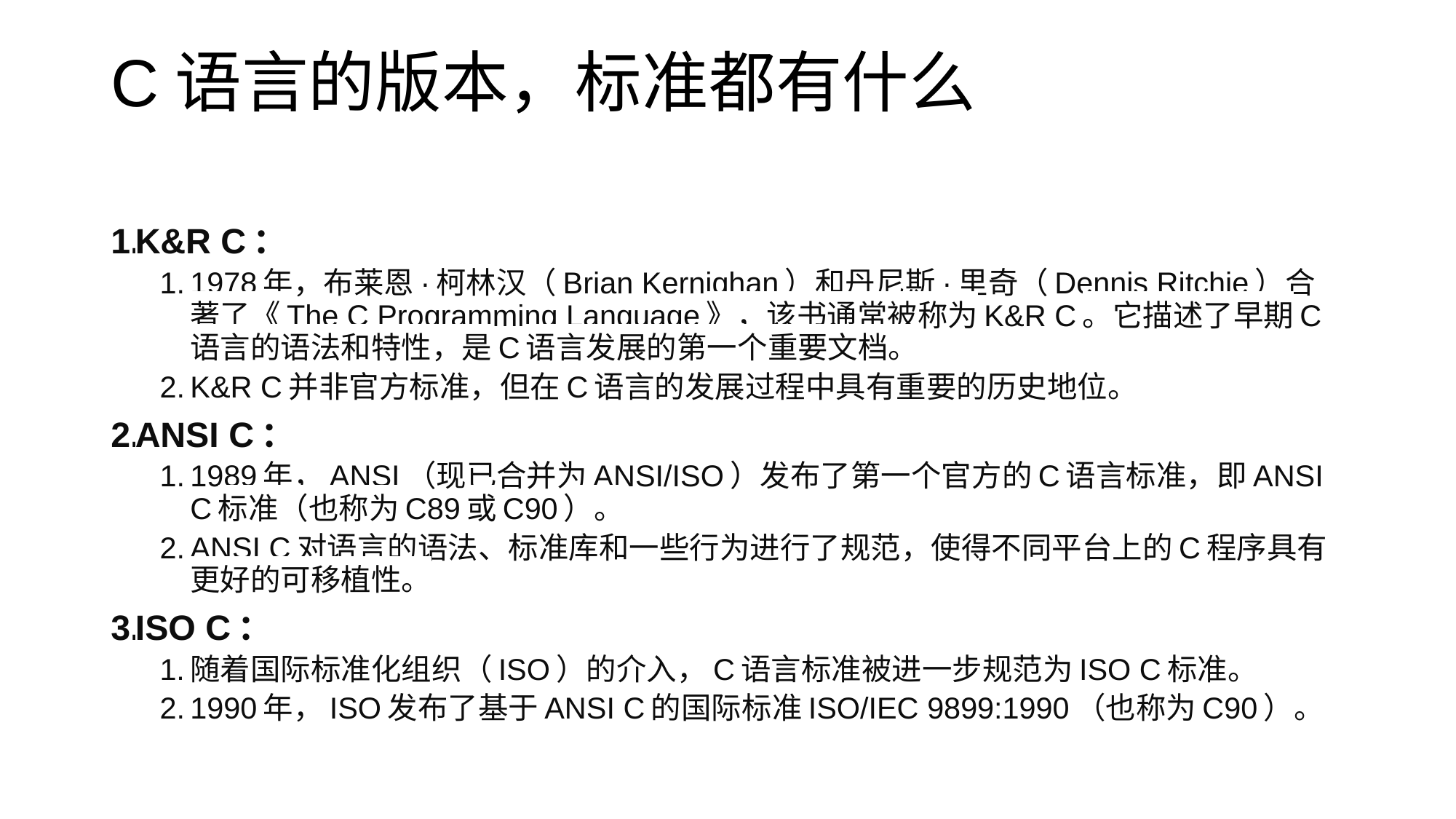

# C语言的版本，标准都有什么
K&R C：
1978年，布莱恩·柯林汉（Brian Kernighan）和丹尼斯·里奇（Dennis Ritchie）合著了《The C Programming Language》，该书通常被称为K&R C。它描述了早期C语言的语法和特性，是C语言发展的第一个重要文档。
K&R C并非官方标准，但在C语言的发展过程中具有重要的历史地位。
ANSI C：
1989年，ANSI（现已合并为ANSI/ISO）发布了第一个官方的C语言标准，即ANSI C标准（也称为C89或C90）。
ANSI C对语言的语法、标准库和一些行为进行了规范，使得不同平台上的C程序具有更好的可移植性。
ISO C：
随着国际标准化组织（ISO）的介入，C语言标准被进一步规范为ISO C标准。
1990年，ISO发布了基于ANSI C的国际标准ISO/IEC 9899:1990（也称为C90）。